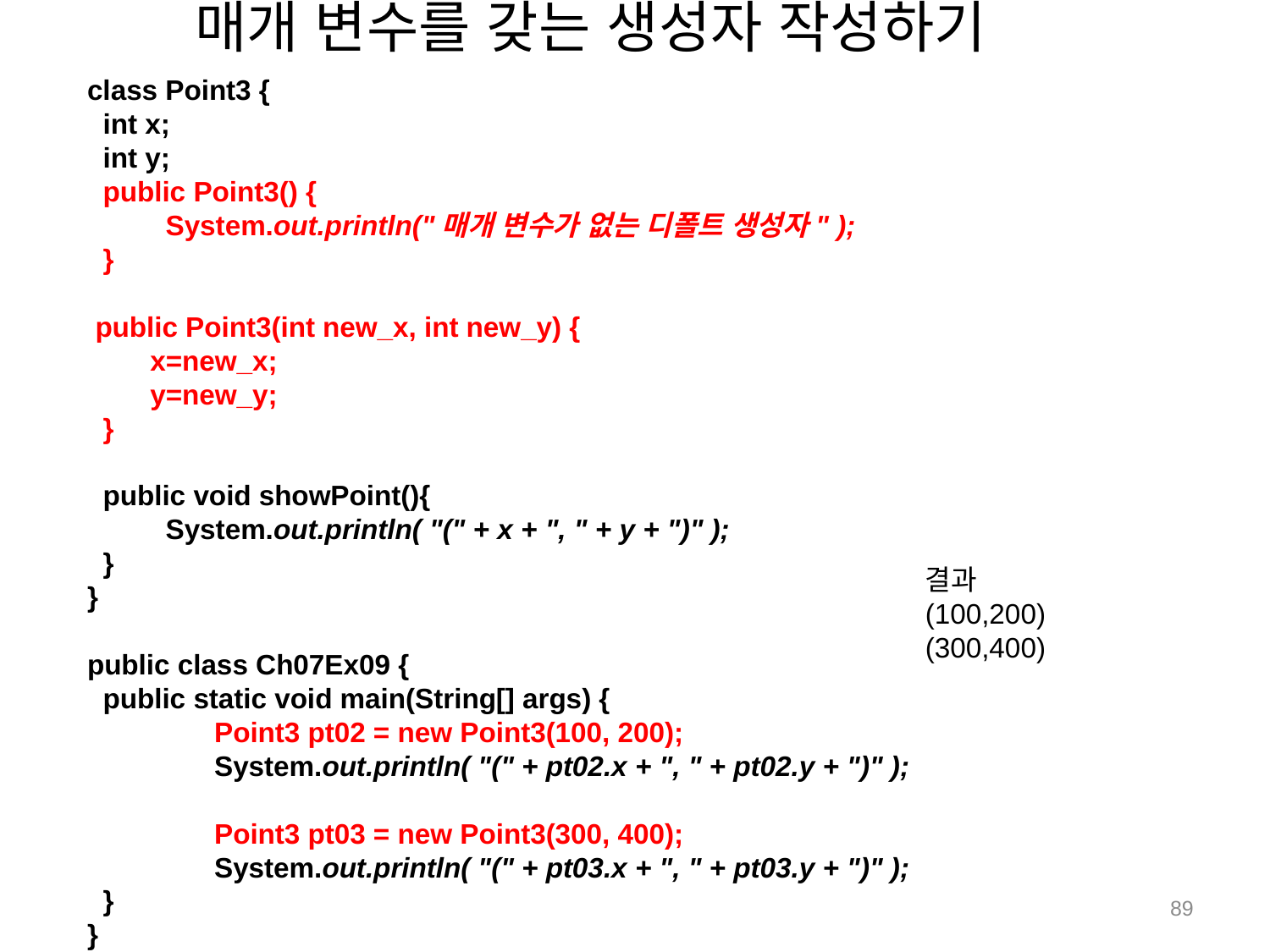

# 매개 변수를 갖는 생성자 작성하기
class Point3 {
  int x;
  int y;
  public Point3() {
          System.out.println("매개 변수가 없는 디폴트 생성자" );
  }

 public Point3(int new_x, int new_y) {
        x=new_x;
        y=new_y;
  }

  public void showPoint(){
          System.out.println( "(" + x + ", " + y + ")" );
  }
}

public class Ch07Ex09 {
  public static void main(String[] args) {
       	Point3 pt02 = new Point3(100, 200);
 	System.out.println( "(" + pt02.x + ", " + pt02.y + ")" );

 	Point3 pt03 = new Point3(300, 400);
 	System.out.println( "(" + pt03.x + ", " + pt03.y + ")" );
  }
}

결과
(100,200)
(300,400)
89